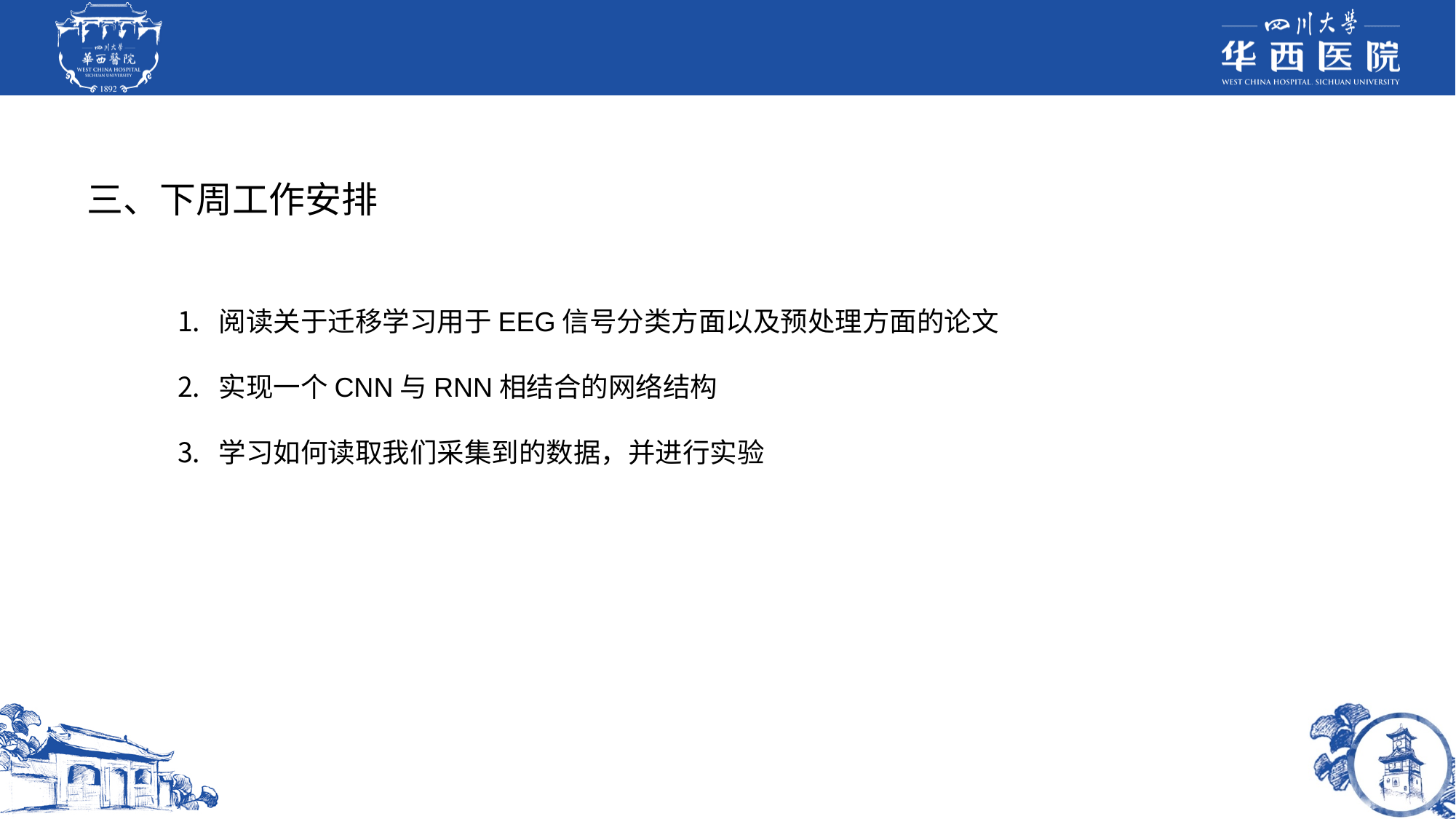

三、下周工作安排
阅读关于迁移学习用于EEG信号分类方面以及预处理方面的论文

实现一个CNN与RNN相结合的网络结构

学习如何读取我们采集到的数据，并进行实验